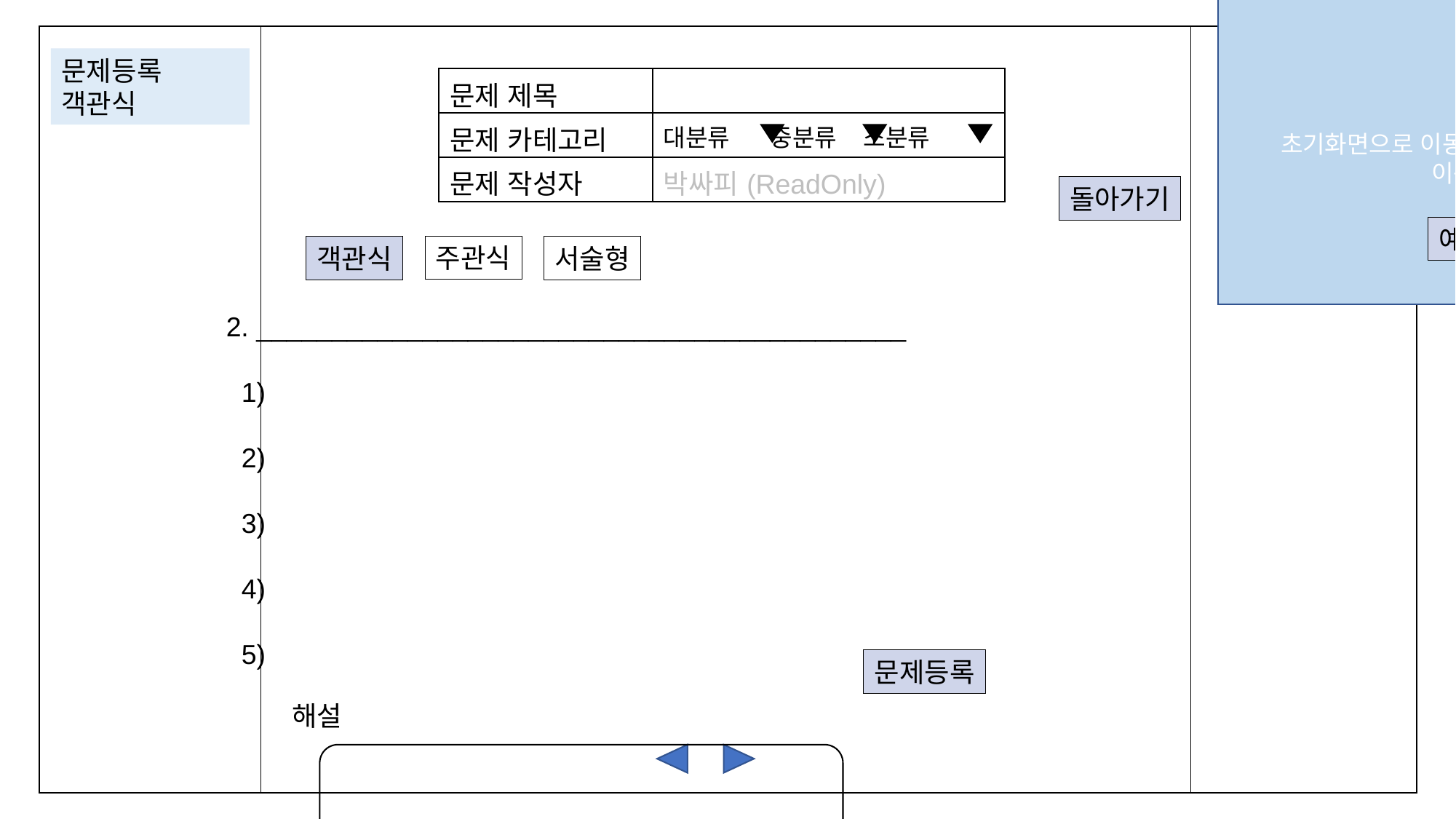

Alert!
초기화면으로 이동시 데이터가 삭제될 수 있습니다.
이동하시겠습니까??

문제등록
객관식
| 문제 제목 |  |
| --- | --- |
| 문제 카테고리 | 대분류 중분류 소분류 |
| 문제 작성자 | 박싸피(ReadOnly) |

돌아가기
아니오
예
주관식
객관식
서술형
2. ___________________________________________
  1)
  2)
  3)
  4)
  5)
문제등록
해설